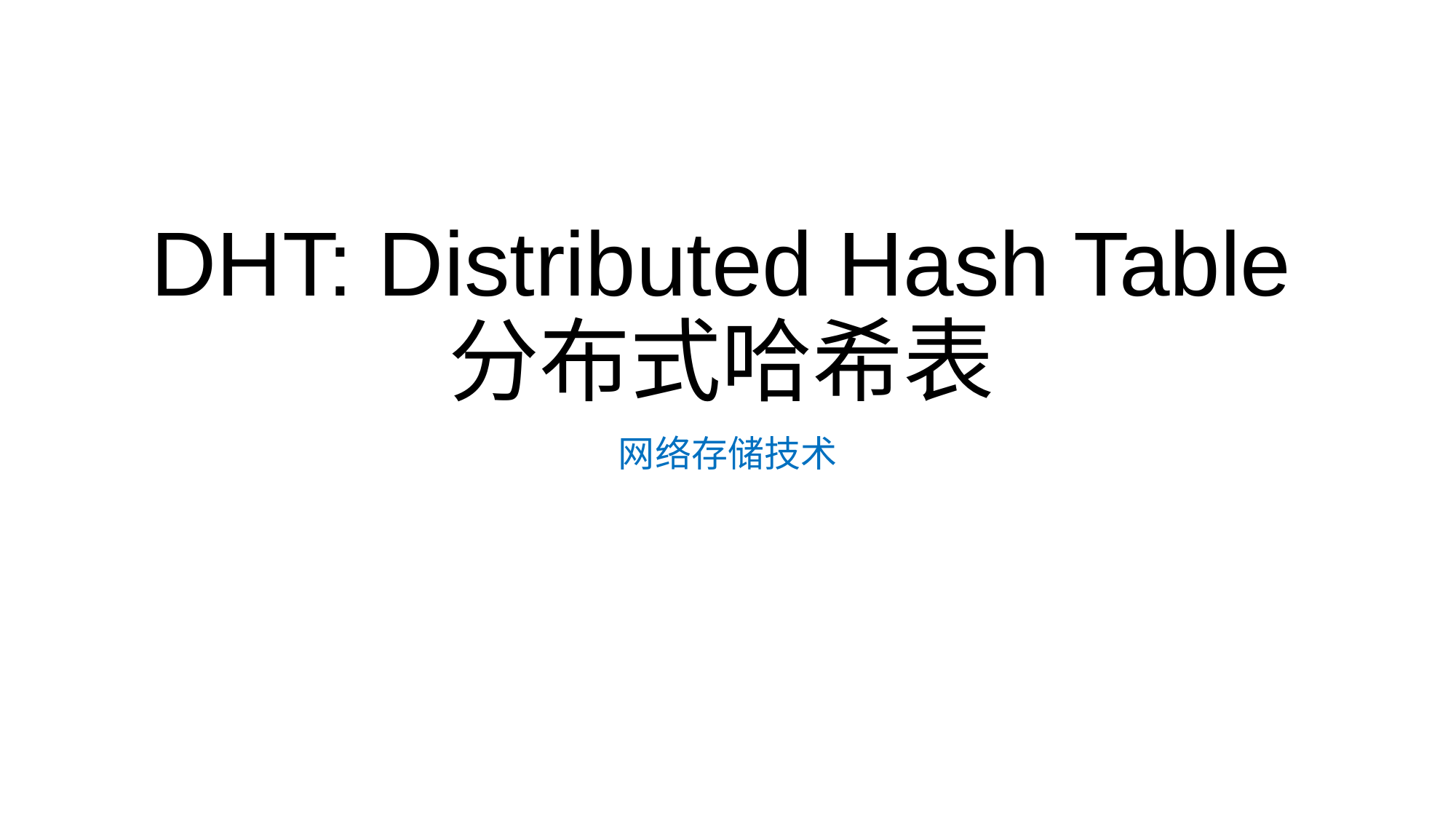

# DHT: Distributed Hash Table 分布式哈希表
网络存储技术